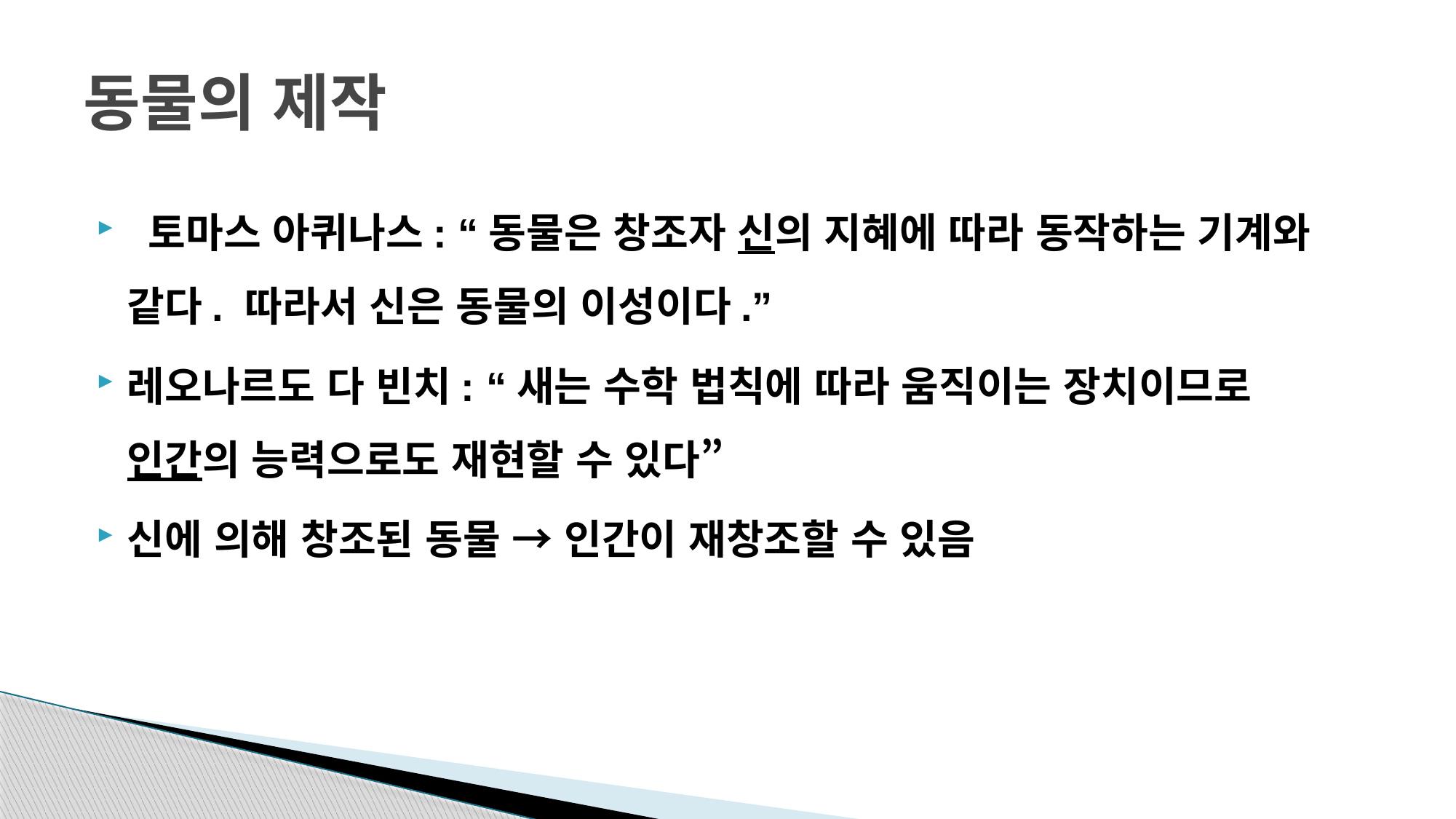

# 동물의 제작
 토마스 아퀴나스: “동물은 창조자 신의 지혜에 따라 동작하는 기계와 같다. 따라서 신은 동물의 이성이다.”
레오나르도 다 빈치: “새는 수학 법칙에 따라 움직이는 장치이므로 인간의 능력으로도 재현할 수 있다”
신에 의해 창조된 동물 → 인간이 재창조할 수 있음